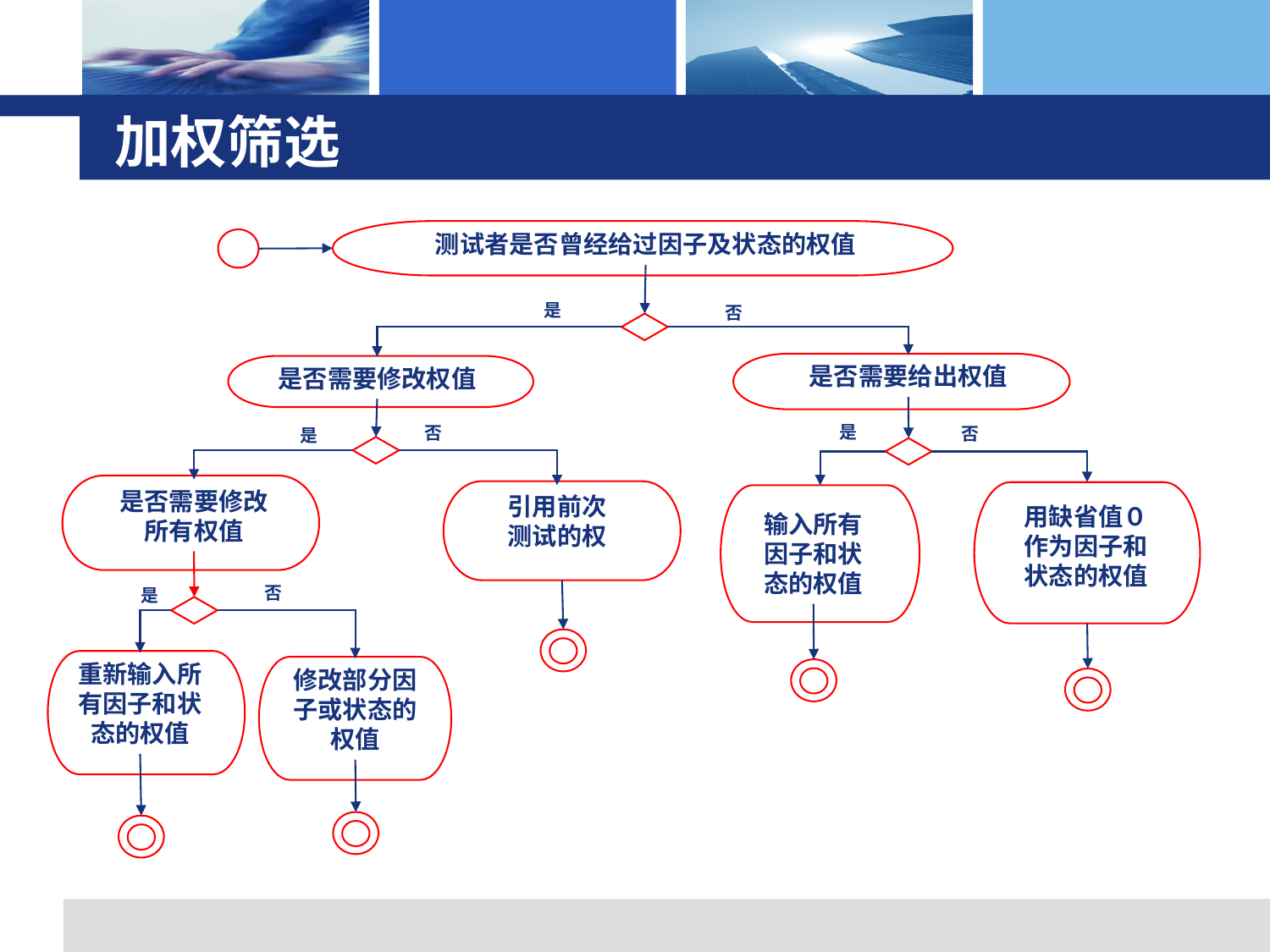

# 加权筛选

测试者是否曾经给过因子及状态的权值

是
否

是否需要给出权值

是否需要修改权值
是
否
否
是

是否需要修改所有权值

引用前次测试的权

用缺省值０作为因子和状态的权值
输入所有因子和状态的权值
否
是

重新输入所有因子和状态的权值

修改部分因子或状态的权值